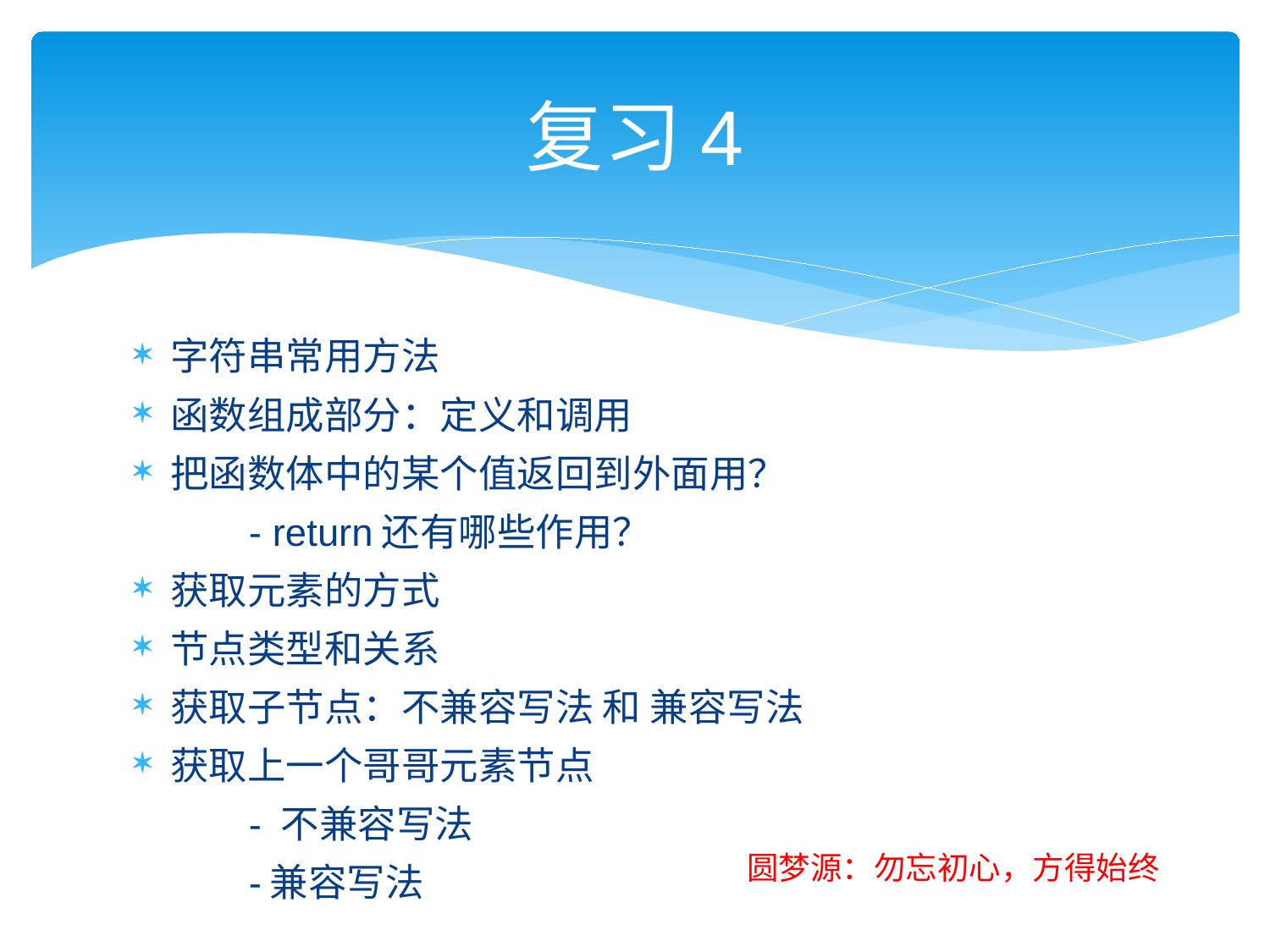

# 复习4
字符串常用方法
函数组成部分：定义和调用
把函数体中的某个值返回到外面用？
	- return还有哪些作用？
获取元素的方式
节点类型和关系
获取子节点：不兼容写法 和 兼容写法
获取上一个哥哥元素节点
	- 不兼容写法
	-兼容写法